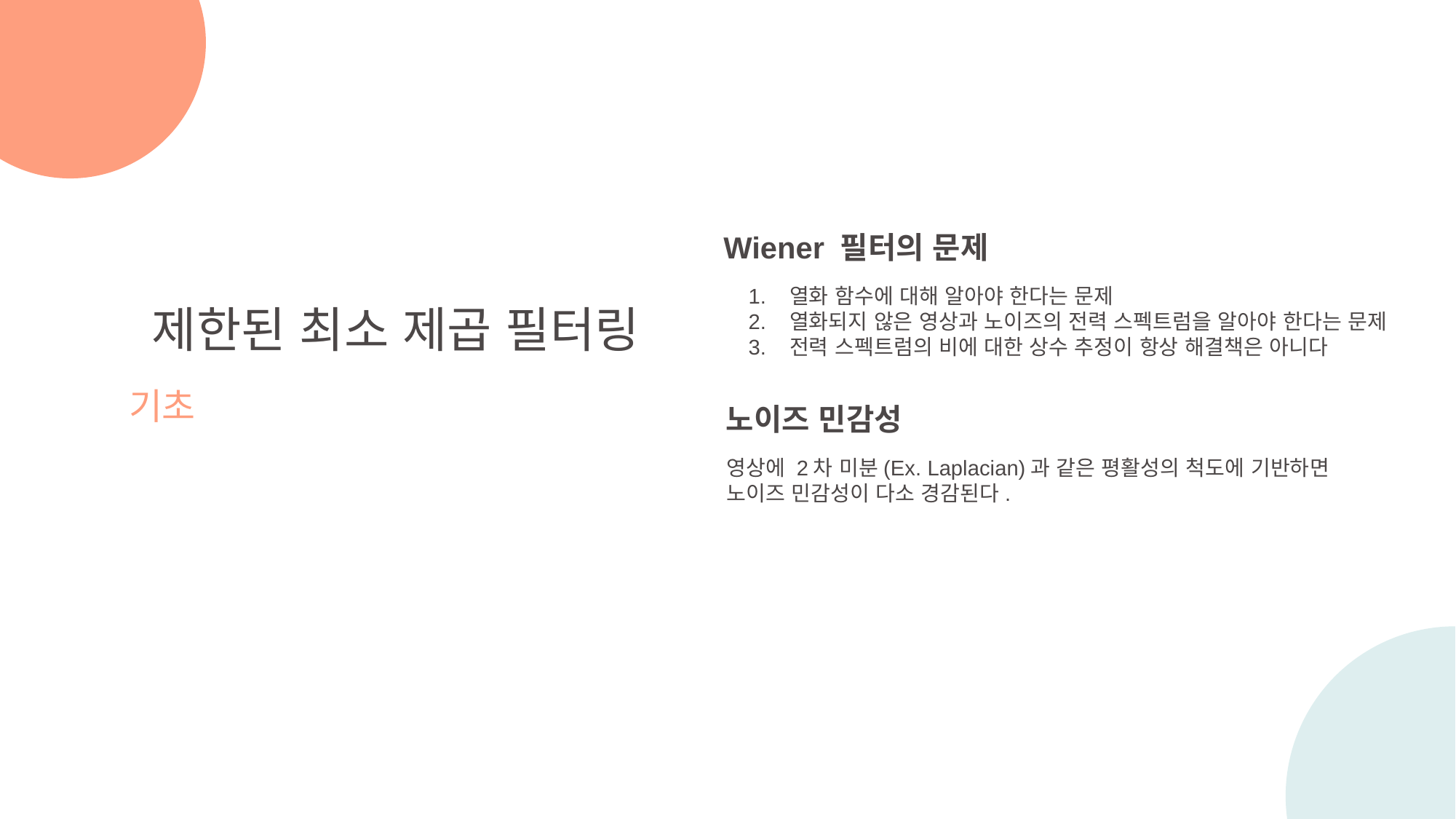

Wiener 필터의 문제
열화 함수에 대해 알아야 한다는 문제
열화되지 않은 영상과 노이즈의 전력 스펙트럼을 알아야 한다는 문제
전력 스펙트럼의 비에 대한 상수 추정이 항상 해결책은 아니다
제한된 최소 제곱 필터링
기초
노이즈 민감성
영상에 2차 미분(Ex. Laplacian)과 같은 평활성의 척도에 기반하면
노이즈 민감성이 다소 경감된다.